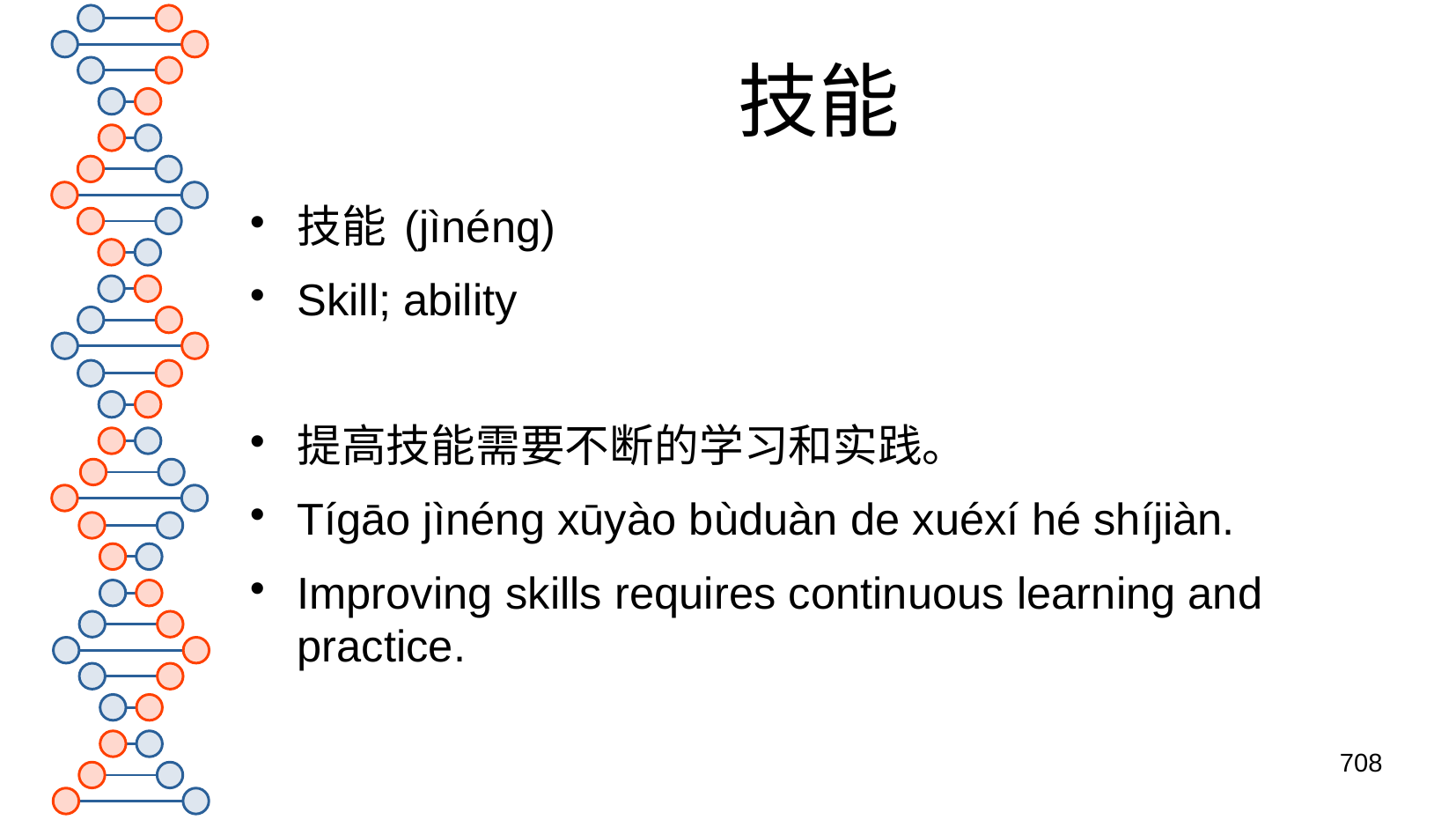

# 技能
技能 (jìnéng)
Skill; ability

提高技能需要不断的学习和实践。
Tígāo jìnéng xūyào bùduàn de xuéxí hé shíjiàn.
Improving skills requires continuous learning and practice.

708